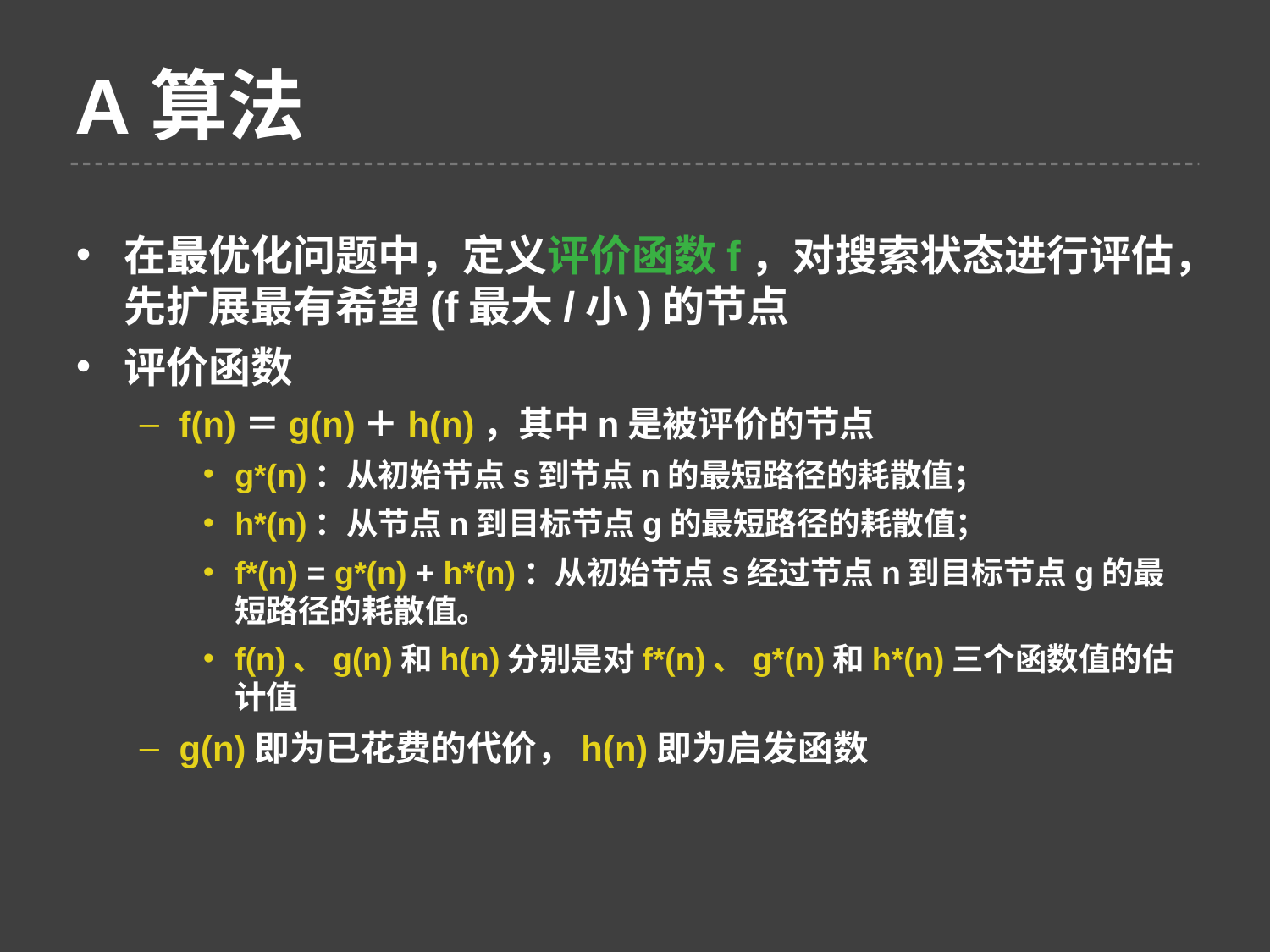

A算法

在最优化问题中，定义评价函数f，对搜索状态进行评估，先扩展最有希望(f最大/小)的节点
评价函数
f(n)＝g(n)＋h(n)，其中n是被评价的节点
g*(n)：从初始节点s到节点n的最短路径的耗散值；
h*(n)：从节点n到目标节点g的最短路径的耗散值；
f*(n) = g*(n) + h*(n)：从初始节点s经过节点n到目标节点g的最短路径的耗散值。
f(n)、g(n)和h(n)分别是对f*(n)、g*(n)和h*(n)三个函数值的估计值
g(n)即为已花费的代价，h(n)即为启发函数